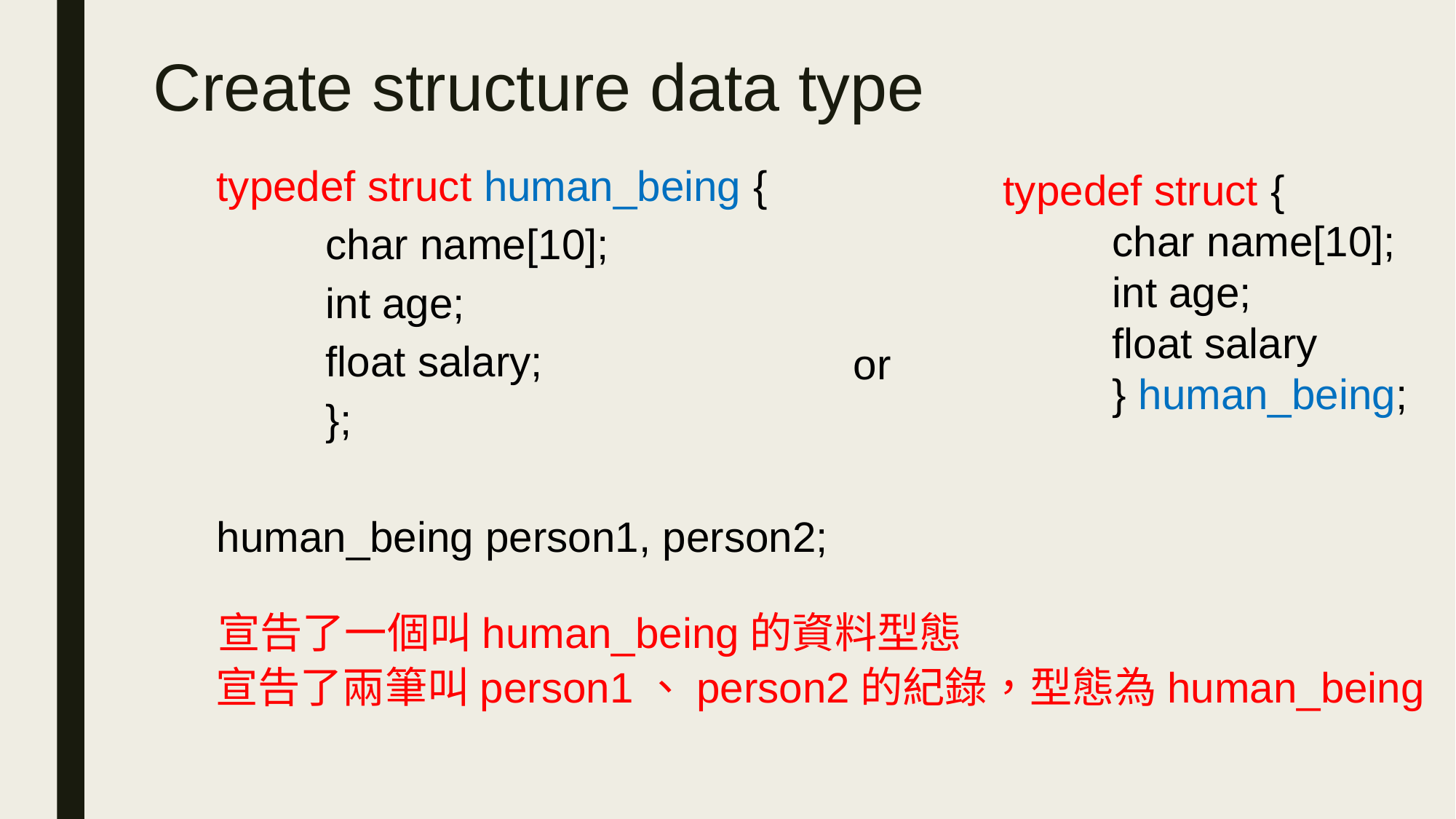

# Create structure data type
typedef struct {
	char name[10];
	int age;
	float salary
	} human_being;
typedef struct human_being {
	char name[10];
	int age;
	float salary;
	};

human_being person1, person2;

or
宣告了一個叫human_being的資料型態
宣告了兩筆叫person1、person2的紀錄，型態為human_being